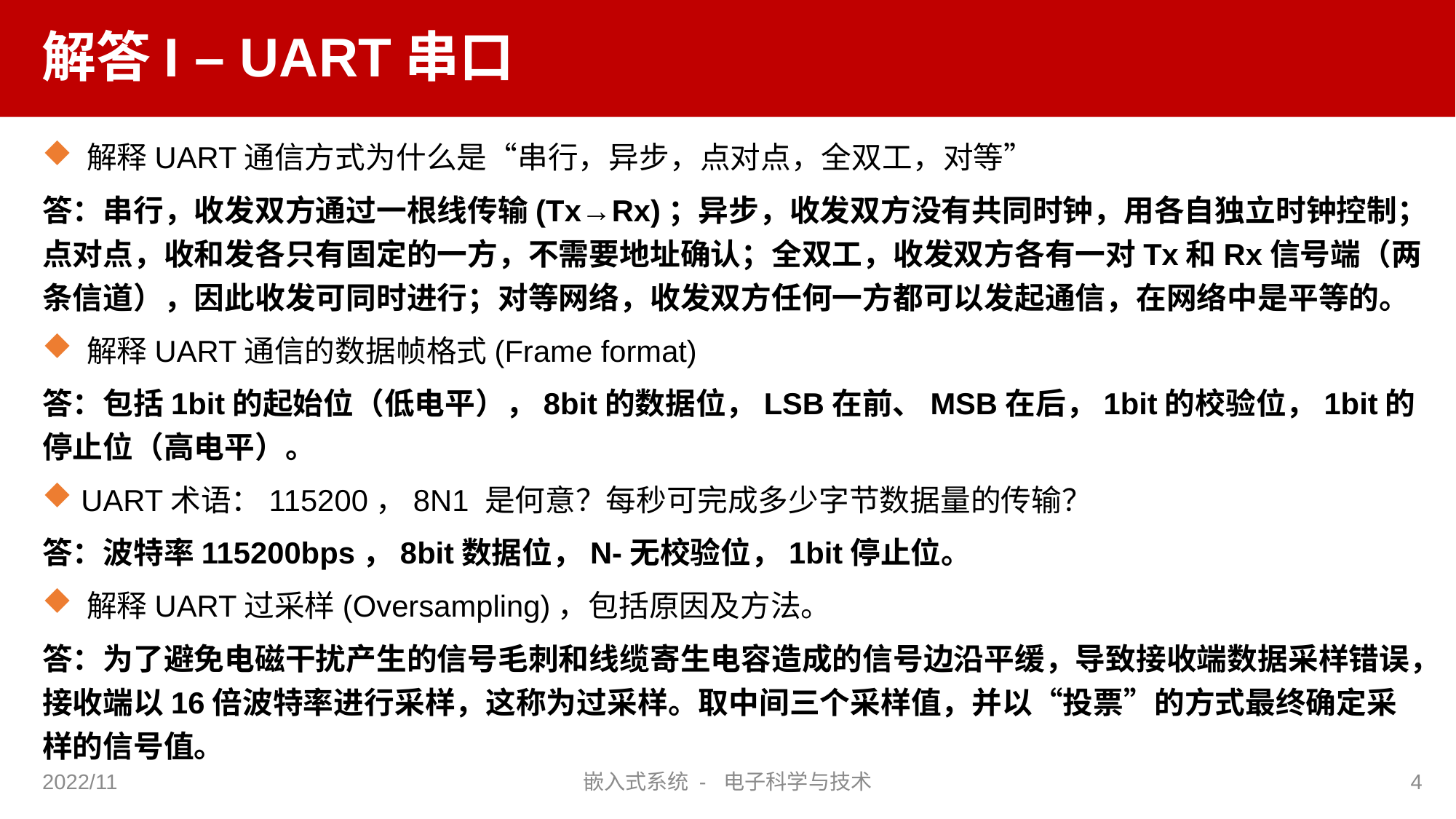

# 解答I – UART串口
 解释UART通信方式为什么是“串行，异步，点对点，全双工，对等”
答：串行，收发双方通过一根线传输(Tx→Rx)；异步，收发双方没有共同时钟，用各自独立时钟控制；点对点，收和发各只有固定的一方，不需要地址确认；全双工，收发双方各有一对Tx和Rx信号端（两条信道），因此收发可同时进行；对等网络，收发双方任何一方都可以发起通信，在网络中是平等的。
 解释UART通信的数据帧格式(Frame format)
答：包括1bit的起始位（低电平），8bit的数据位，LSB在前、MSB在后，1bit的校验位，1bit的停止位（高电平）。
 UART术语：115200，8N1 是何意？每秒可完成多少字节数据量的传输？
答：波特率115200bps，8bit数据位，N-无校验位，1bit停止位。
 解释UART过采样(Oversampling)，包括原因及方法。
答：为了避免电磁干扰产生的信号毛刺和线缆寄生电容造成的信号边沿平缓，导致接收端数据采样错误，接收端以16倍波特率进行采样，这称为过采样。取中间三个采样值，并以“投票”的方式最终确定采样的信号值。

2022/11
嵌入式系统 -  电子科学与技术
4